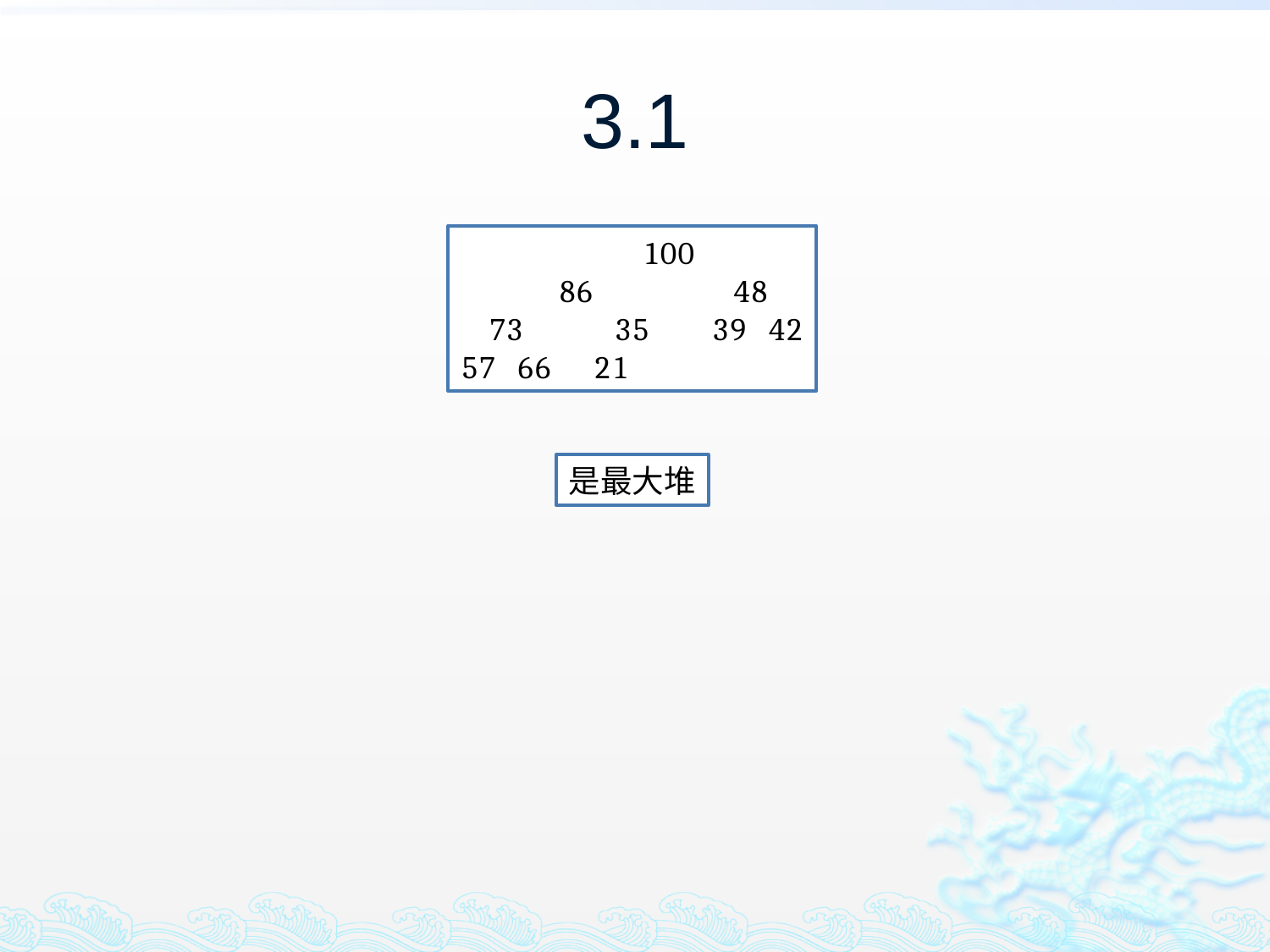

# 3.1
                          100
              86                    48
    73             35         39   42
57   66      21
是最大堆